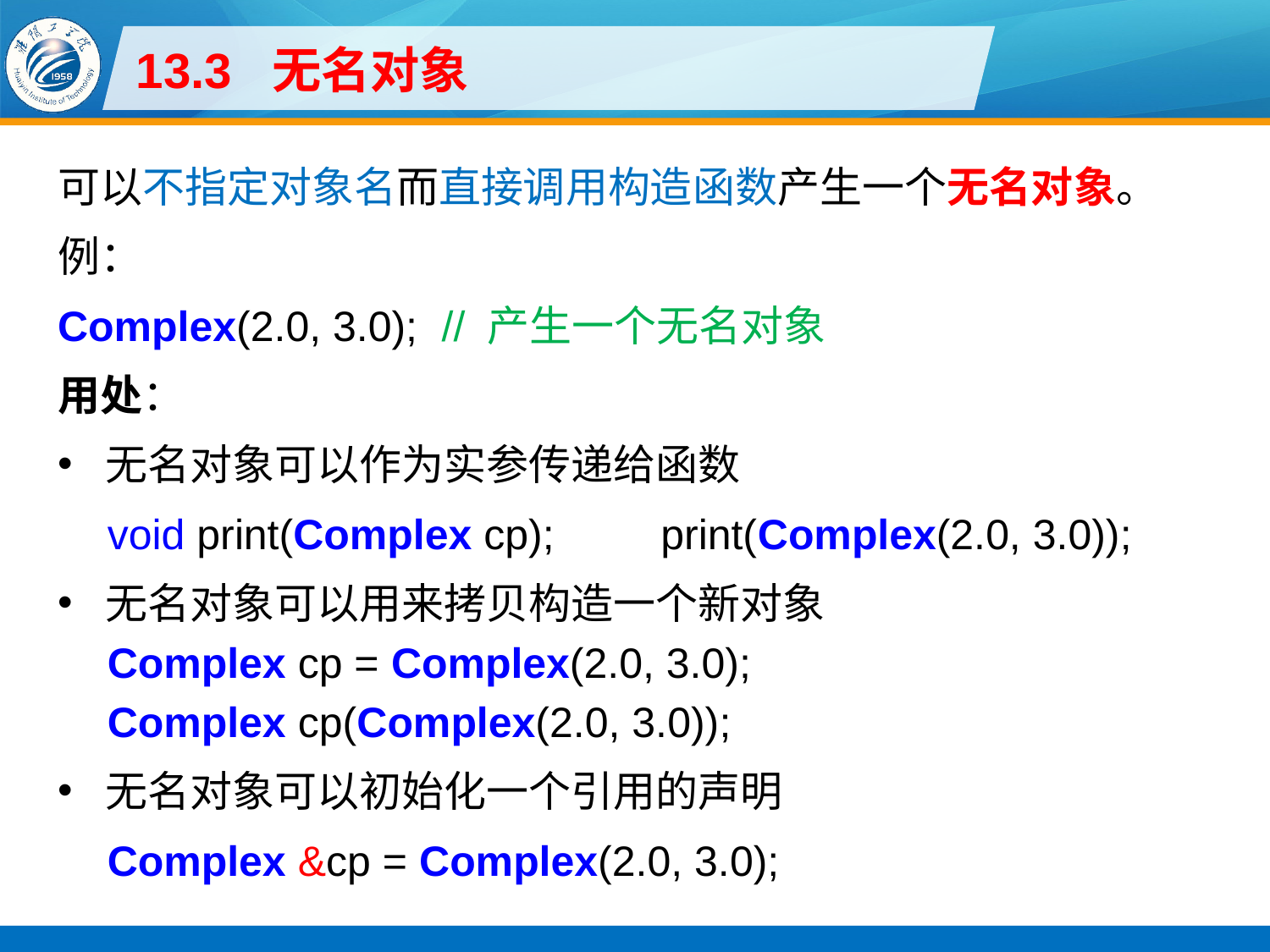

# 13.3  无名对象
可以不指定对象名而直接调用构造函数产生一个无名对象。
例：
Complex(2.0, 3.0);  // 产生一个无名对象
用处：
无名对象可以作为实参传递给函数
void print(Complex cp);         print(Complex(2.0, 3.0));
无名对象可以用来拷贝构造一个新对象
Complex cp = Complex(2.0, 3.0);
Complex cp(Complex(2.0, 3.0));
无名对象可以初始化一个引用的声明
Complex &cp = Complex(2.0, 3.0);